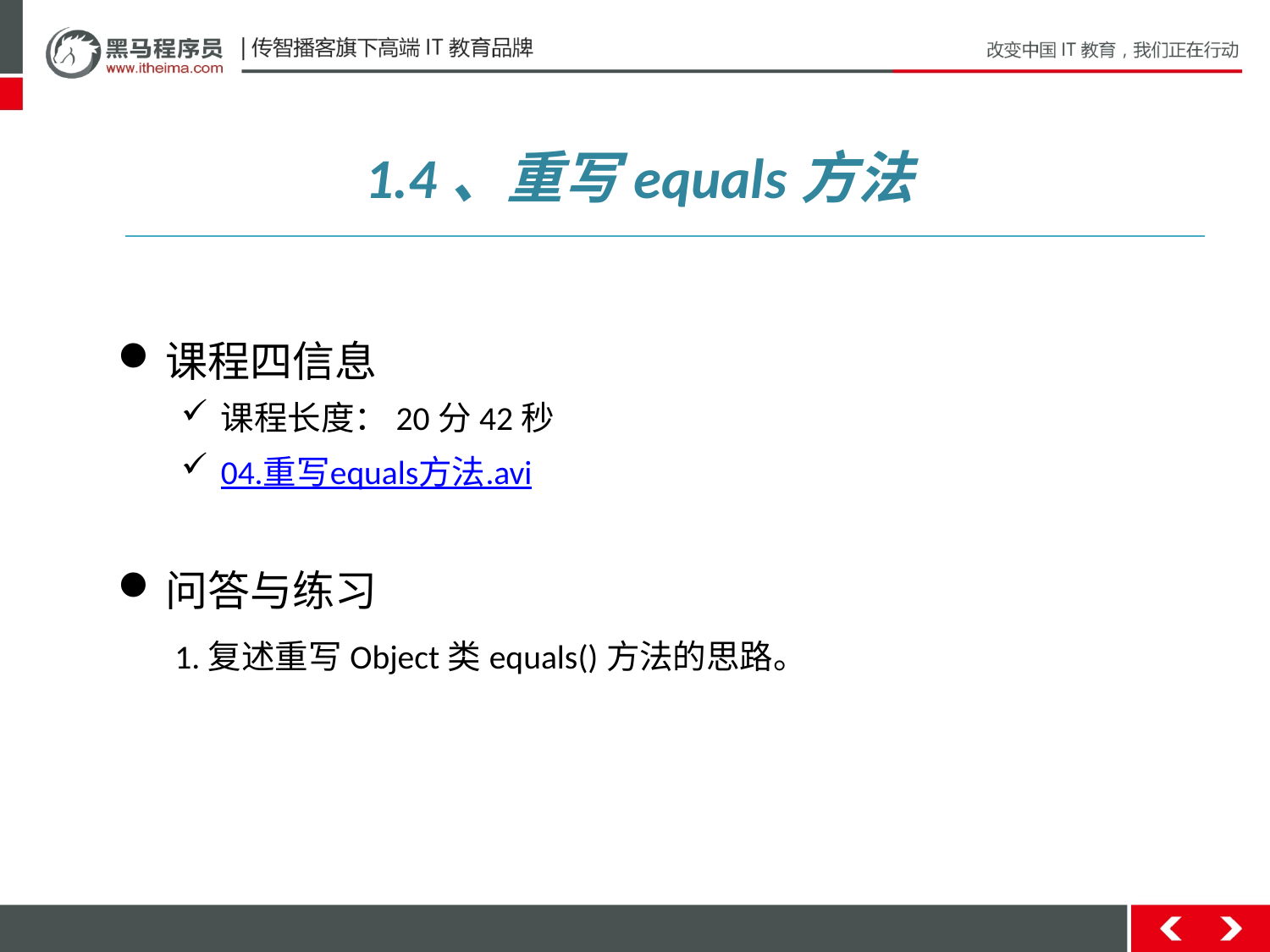

1.4、重写equals方法

课程四信息
课程长度：20分42秒
04.重写equals方法.avi

问答与练习
      1.复述重写Object类equals()方法的思路。